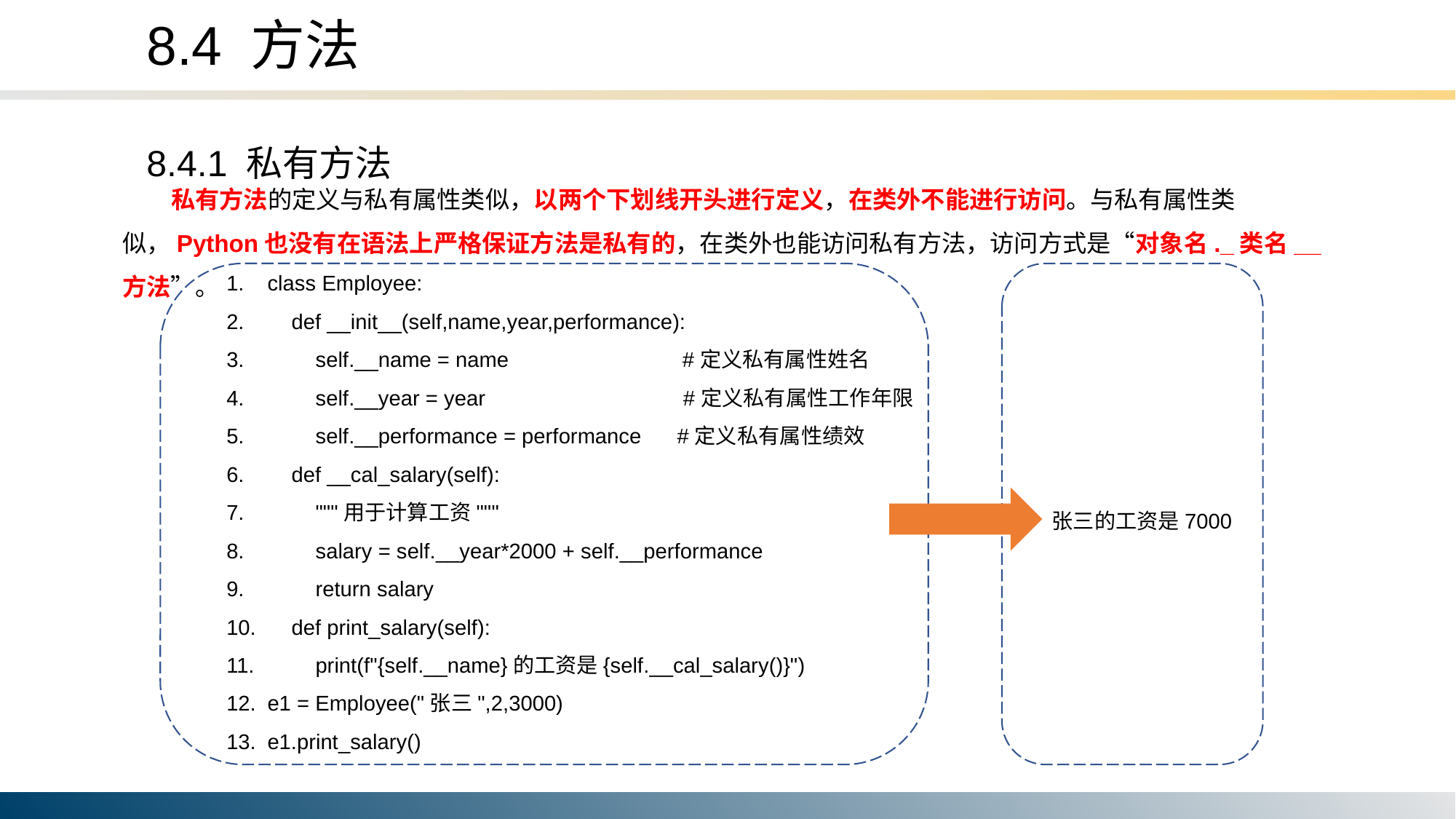

8.4 方法
8.4.1 私有方法
私有方法的定义与私有属性类似，以两个下划线开头进行定义，在类外不能进行访问。与私有属性类似，Python也没有在语法上严格保证方法是私有的，在类外也能访问私有方法，访问方式是“对象名._类名__方法”。
class Employee:
    def __init__(self,name,year,performance):
        self.__name = name                             #定义私有属性姓名
        self.__year = year                                 #定义私有属性工作年限
        self.__performance = performance      #定义私有属性绩效
    def __cal_salary(self):
        """用于计算工资"""
        salary = self.__year*2000 + self.__performance
        return salary
    def print_salary(self):
        print(f"{self.__name}的工资是{self.__cal_salary()}")
e1 = Employee("张三",2,3000)
e1.print_salary()

张三的工资是7000